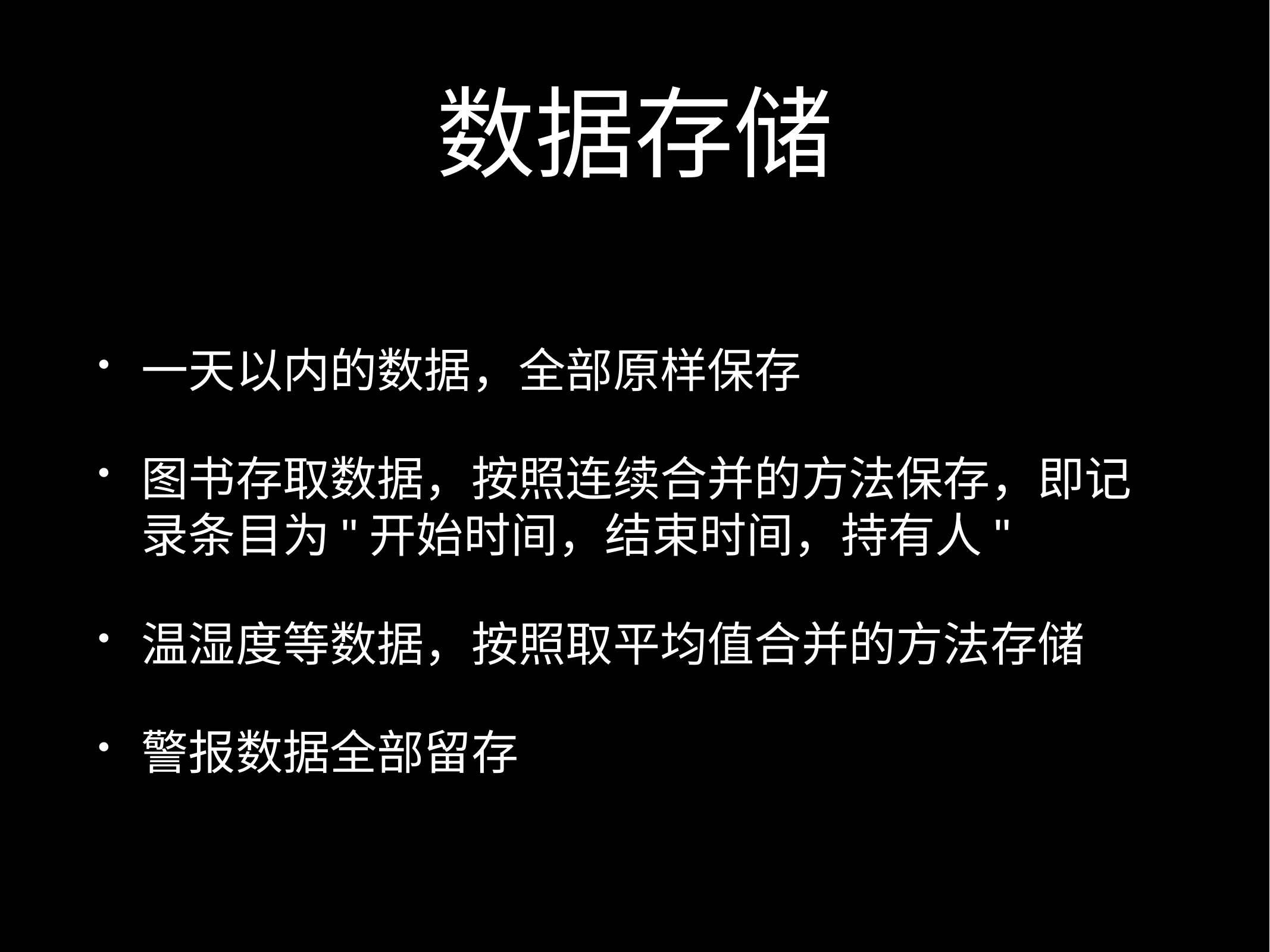

# 数据存储
一天以内的数据，全部原样保存
图书存取数据，按照连续合并的方法保存，即记录条目为"开始时间，结束时间，持有人"
温湿度等数据，按照取平均值合并的方法存储
警报数据全部留存